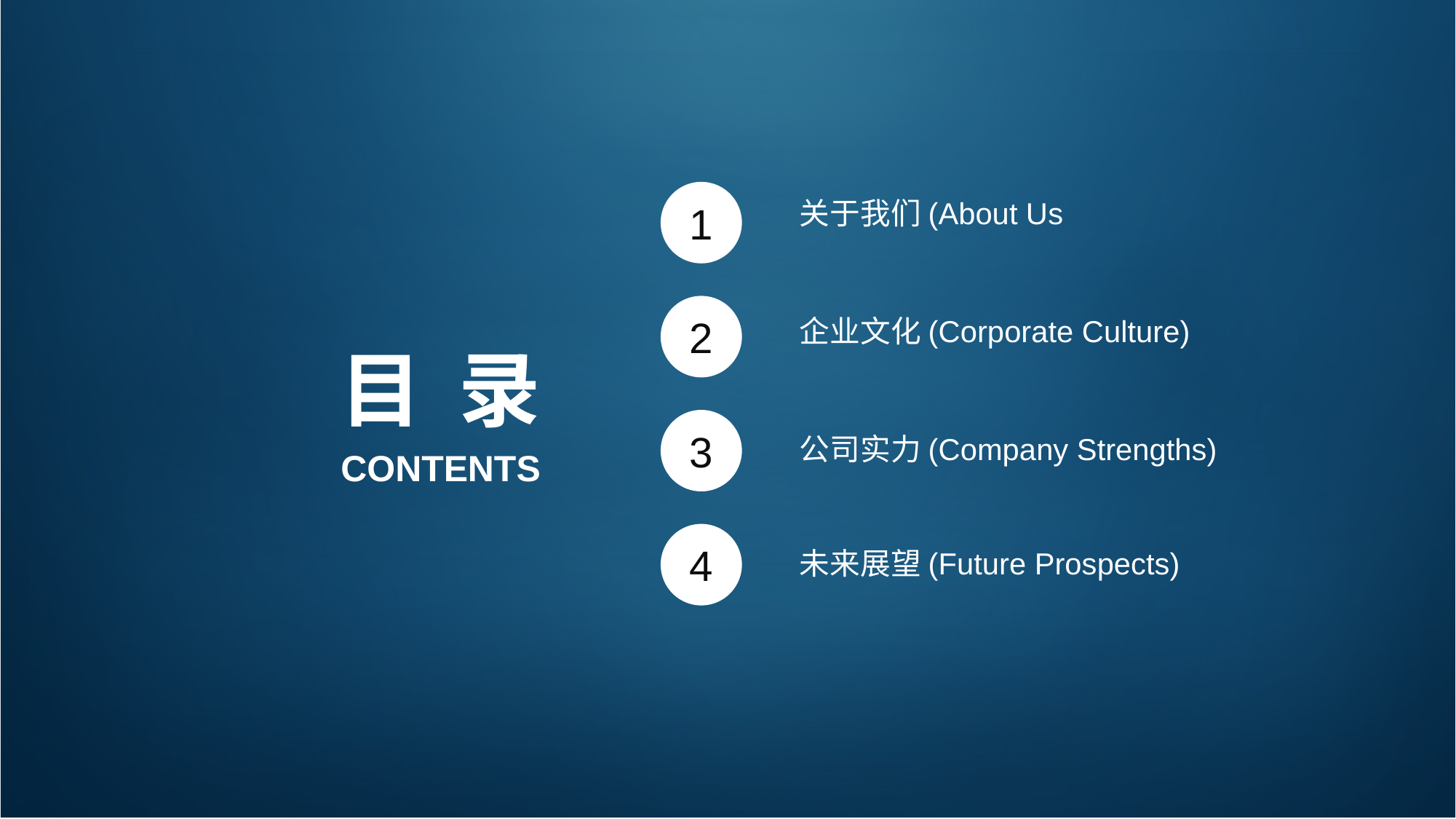

1
关于我们(About Us
2
企业文化(Corporate Culture)
目  录
3
公司实力(Company Strengths)
CONTENTS
4
未来展望(Future Prospects)